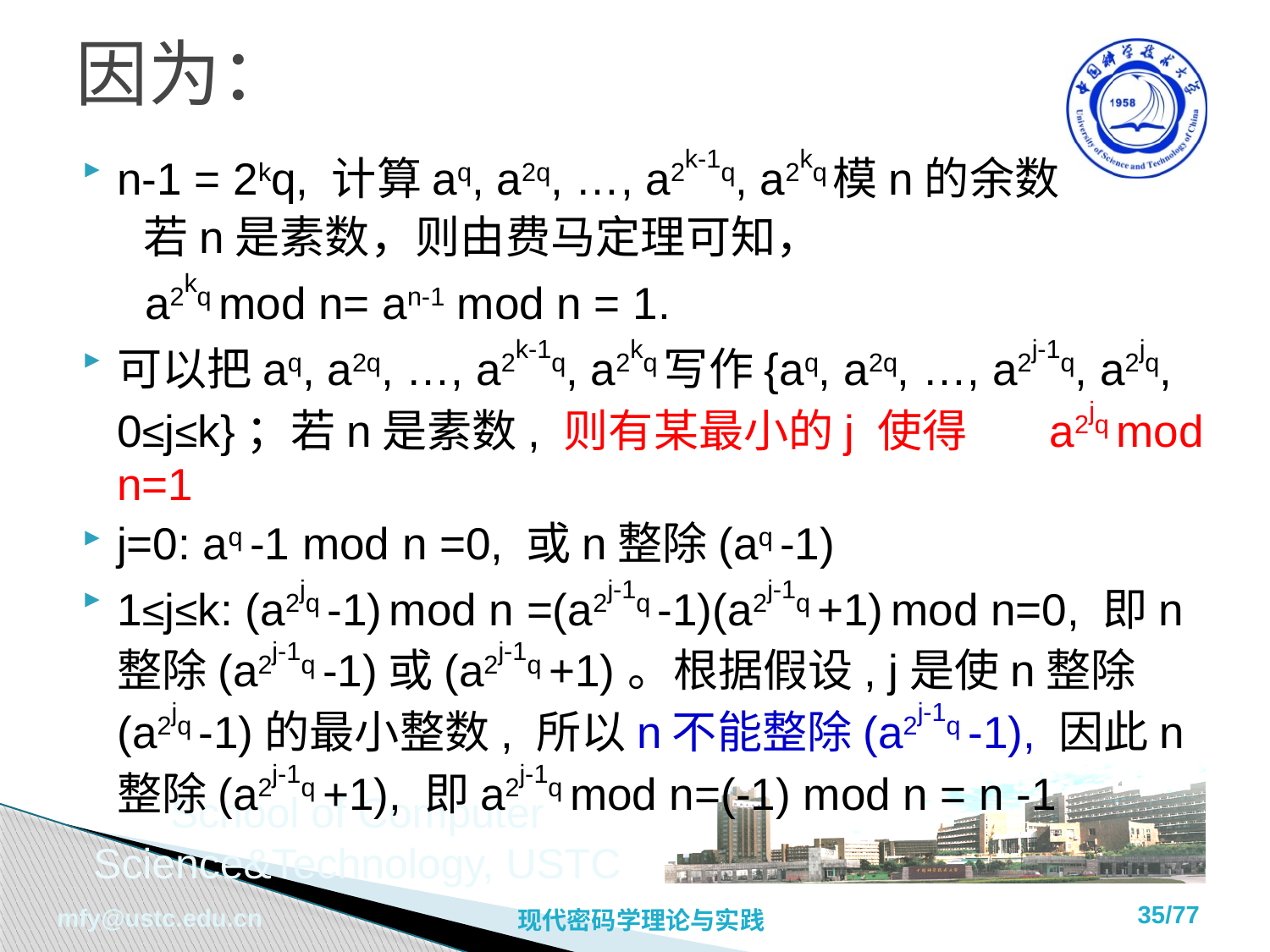

# 因为：
n-1 = 2kq, 计算aq, a2q, …, a2k-1q, a2kq模n的余数
     若n是素数，则由费马定理可知，
     a2kq mod n= an-1 mod n = 1.
可以把aq, a2q, …, a2k-1q, a2kq写作{aq, a2q, …, a2j-1q, a2jq, 0≤j≤k}；若n是素数, 则有某最小的j 使得       a2jq mod n=1
j=0: aq -1 mod n =0, 或n整除(aq -1)
1≤j≤k: (a2jq -1) mod n =(a2j-1q -1)(a2j-1q +1) mod n=0, 即n整除(a2j-1q -1)或(a2j-1q +1) 。根据假设, j是使n整除(a2jq -1)的最小整数, 所以n不能整除(a2j-1q -1), 因此n整除(a2j-1q +1), 即a2j-1q mod n=(-1) mod n = n -1